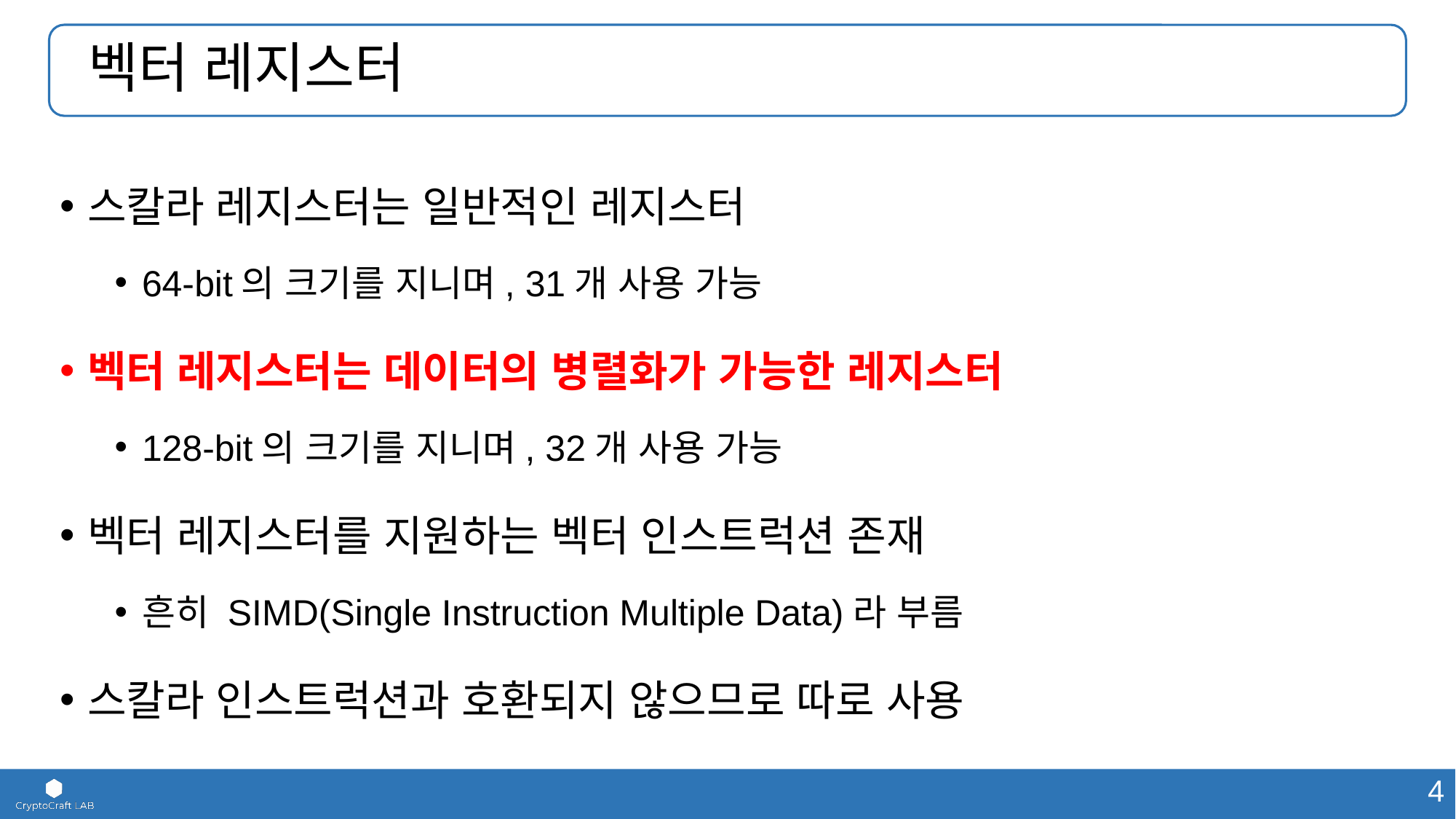

# 벡터 레지스터
스칼라 레지스터는 일반적인 레지스터
64-bit의 크기를 지니며, 31개 사용 가능
벡터 레지스터는 데이터의 병렬화가 가능한 레지스터
128-bit의 크기를 지니며, 32개 사용 가능
벡터 레지스터를 지원하는 벡터 인스트럭션 존재
흔히 SIMD(Single Instruction Multiple Data)라 부름
스칼라 인스트럭션과 호환되지 않으므로 따로 사용